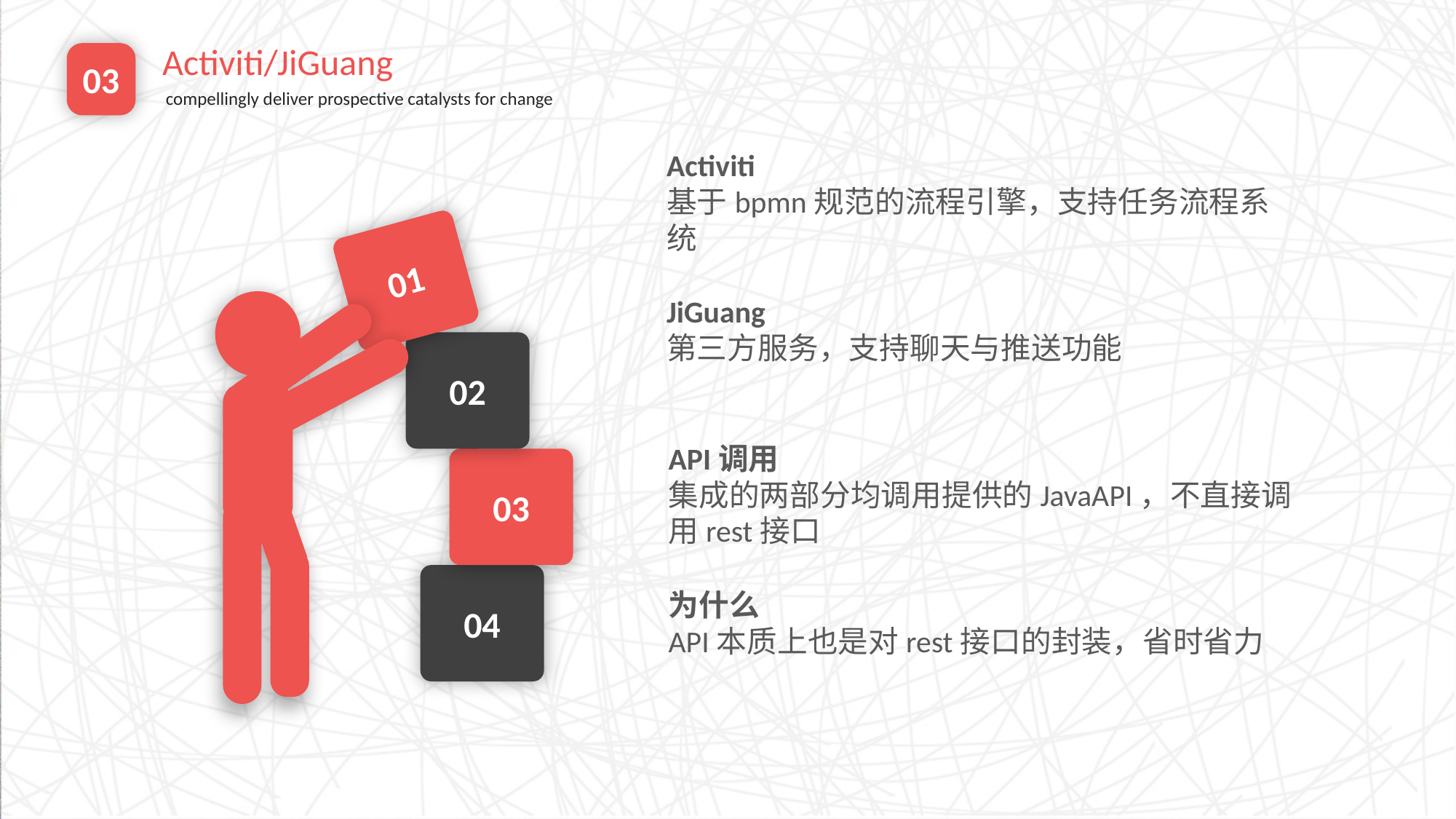

Activiti/JiGuang
compellingly deliver prospective catalysts for change
03
Activiti
基于bpmn规范的流程引擎，支持任务流程系统
e7d195523061f1c0205959036996ad55c215b892a7aac5c0B9ADEF7896FB48F2EF97163A2DE1401E1875DEDC438B7864AD24CA23553DBBBD975DAF4CAD4A2592689FFB6CEE59FFA55B2702D0E5EE29CDFC0DD98BC7D6A39AC4E055256EE11BBEDCDB7C9722D66262996B68DE860BD3C77EBCAECB599909EC0E07B61811075331ABCDE6990254B8C8
01
JiGuang
第三方服务，支持聊天与推送功能

02
API调用
集成的两部分均调用提供的JavaAPI，不直接调用rest接口
03
为什么
API本质上也是对rest接口的封装，省时省力
04